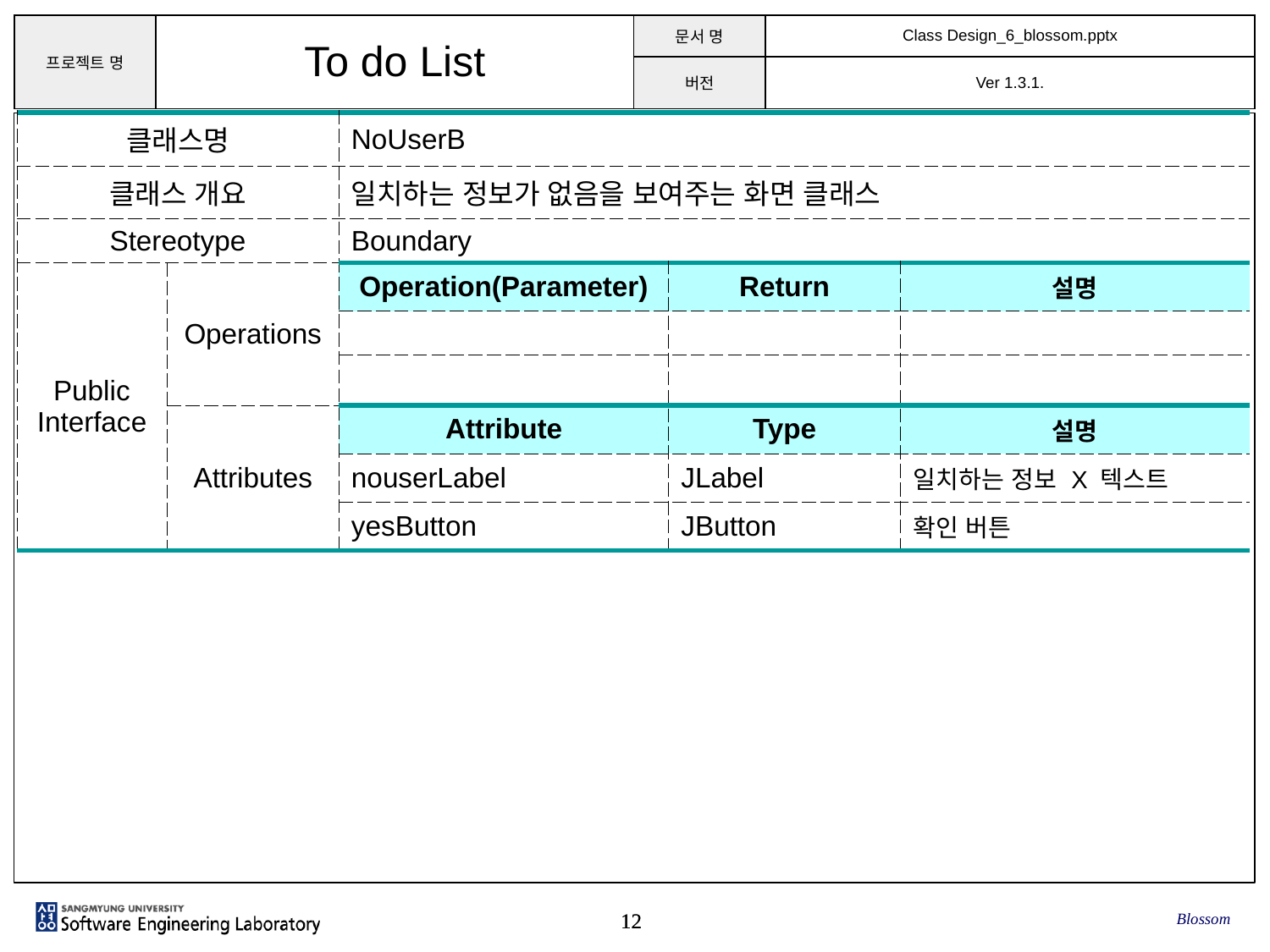

| 클래스명 |  | NoUserB |  |  |
| --- | --- | --- | --- | --- |
| 클래스 개요 |  | 일치하는 정보가 없음을 보여주는 화면 클래스 |  |  |
| Stereotype |  | Boundary |  |  |
| Public Interface | Operations | Operation(Parameter) | Return | 설명 |
|  |  |  |  |  |
|  |  |  |  |  |
|  | Attributes | Attribute | Type | 설명 |
|  |  | nouserLabel | JLabel | 일치하는 정보 X 텍스트 |
|  |  | yesButton | JButton | 확인 버튼 |
Blossom